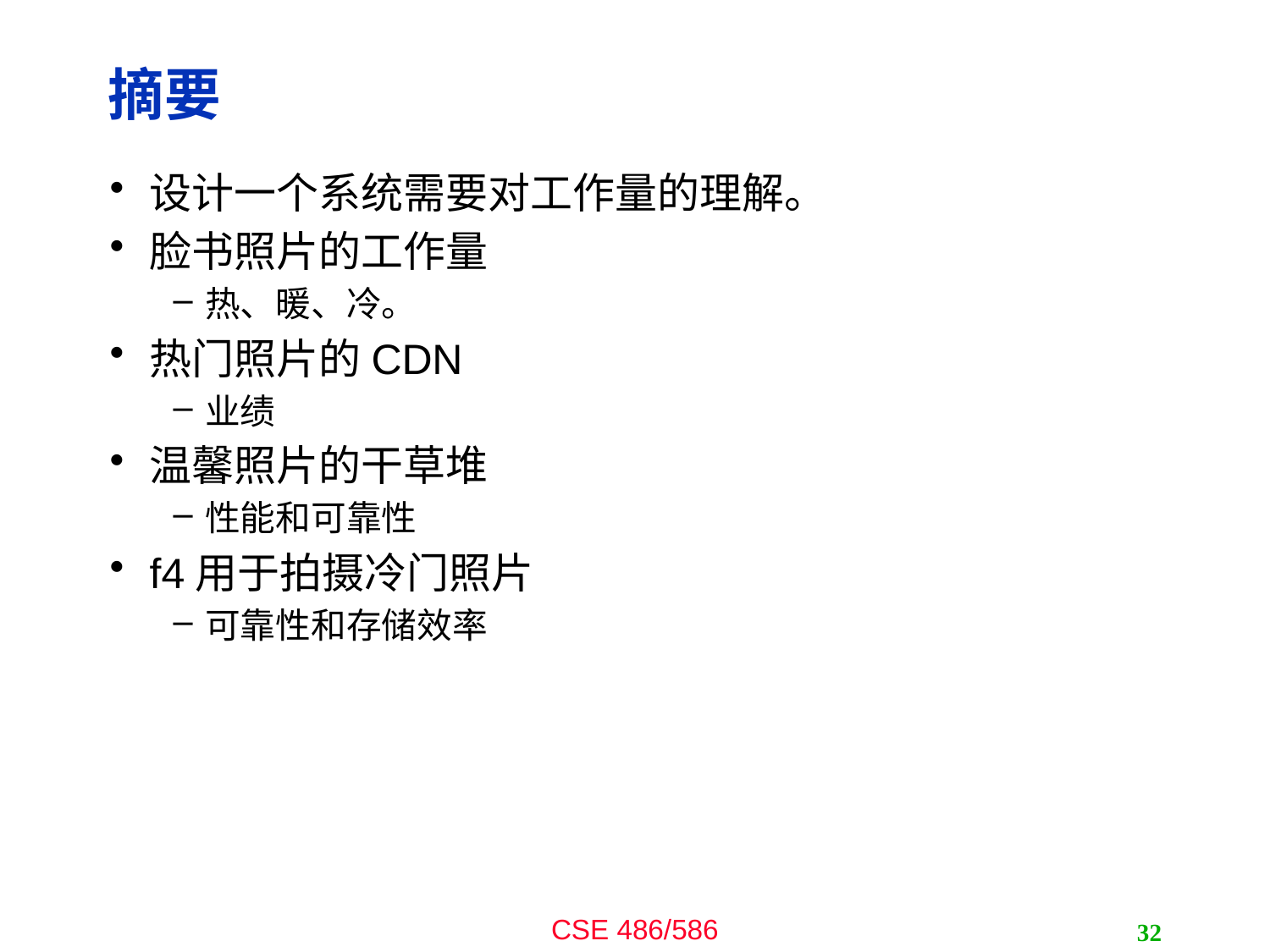

# 摘要
设计一个系统需要对工作量的理解。
脸书照片的工作量
热、暖、冷。
热门照片的CDN
业绩
温馨照片的干草堆
性能和可靠性
f4用于拍摄冷门照片
可靠性和存储效率
32